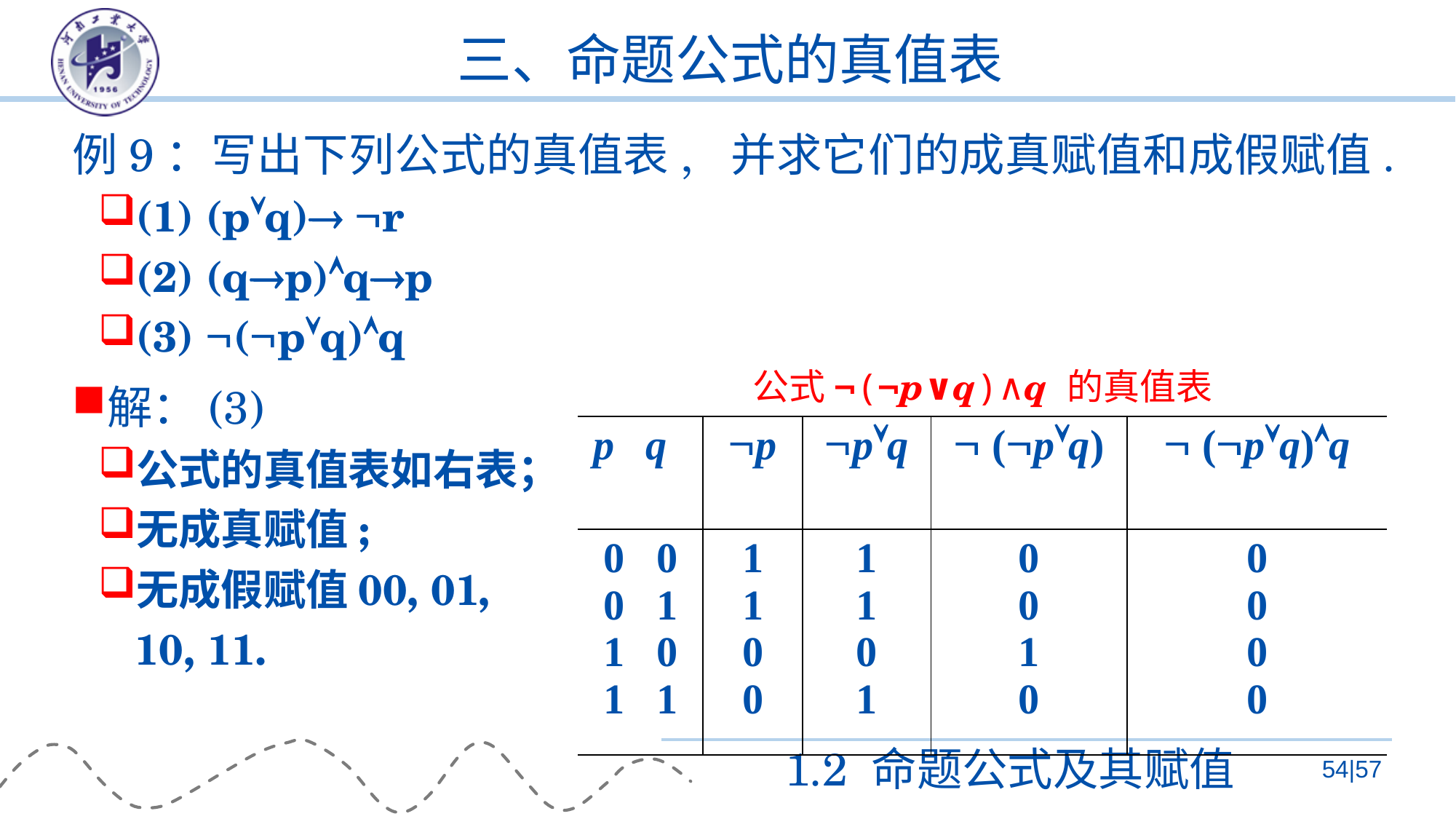

# 三、命题公式的真值表
例9：写出下列公式的真值表,  并求它们的成真赋值和成假赋值.
(1) (p∨q)→ ¬r
(2) (q→p)∧q→p
(3) ¬(¬p∨q)∧q
解：(3)
公式的真值表如右表；
无成真赋值;
无成假赋值00, 01,
10, 11.
公式¬(¬p∨q)∧q 的真值表
| p q | ¬p | ¬p∨q | ¬ (¬p∨q) | ¬ (¬p∨q)∧q |
| --- | --- | --- | --- | --- |
| 0 0 0 1 1 0 1 1 | 1 1 0 0 | 1 1 0 1 | 0 0 1 0 | 0 0 0 0 |
1.2 命题公式及其赋值
54|57